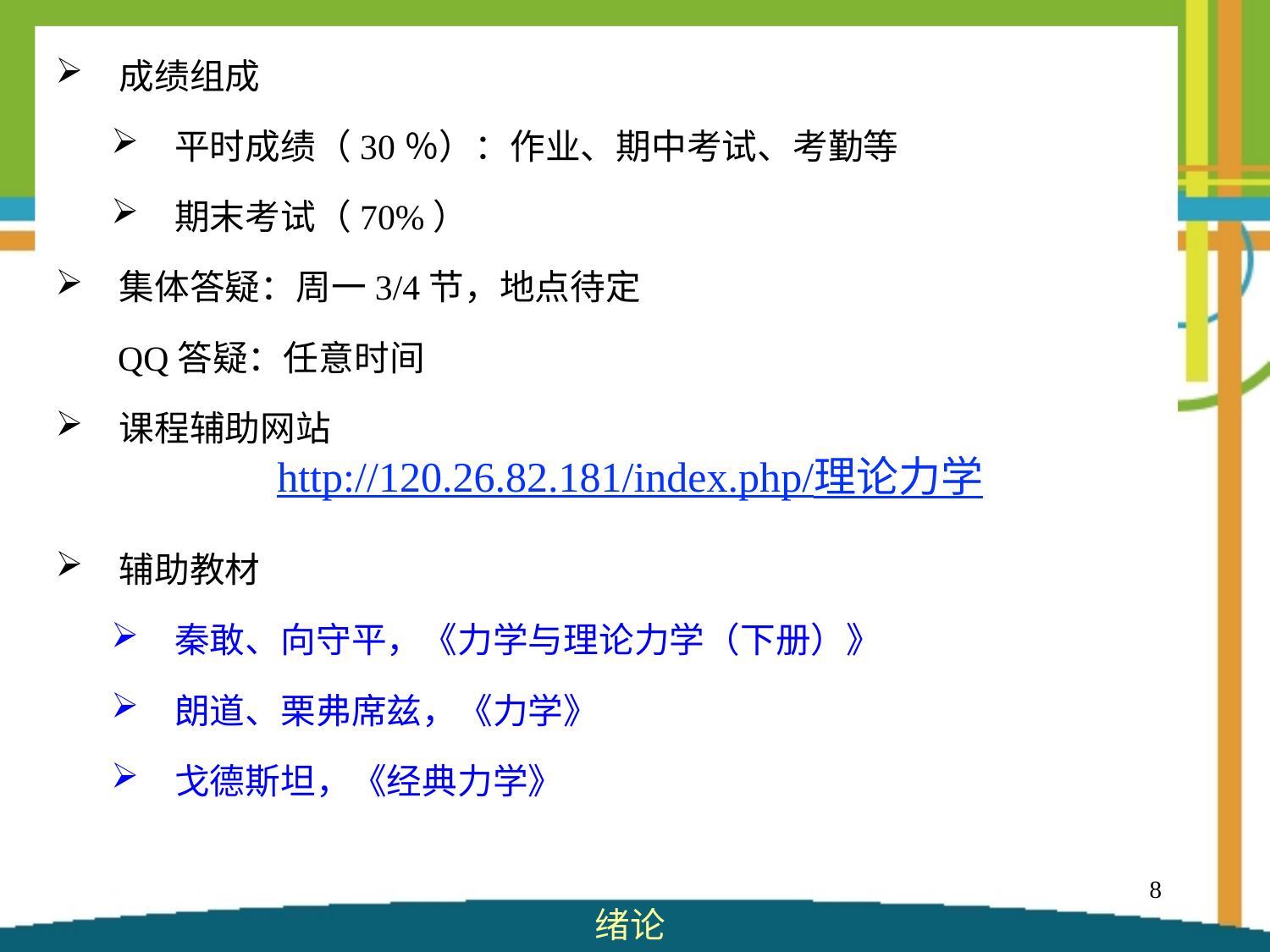

成绩组成
平时成绩（30％）：作业、期中考试、考勤等
期末考试（70%）
集体答疑：周一3/4节，地点待定
       QQ答疑：任意时间
课程辅助网站

辅助教材
秦敢、向守平，《力学与理论力学（下册）》
朗道、栗弗席兹，《力学》
戈德斯坦，《经典力学》

http://120.26.82.181/index.php/理论力学
8
绪论